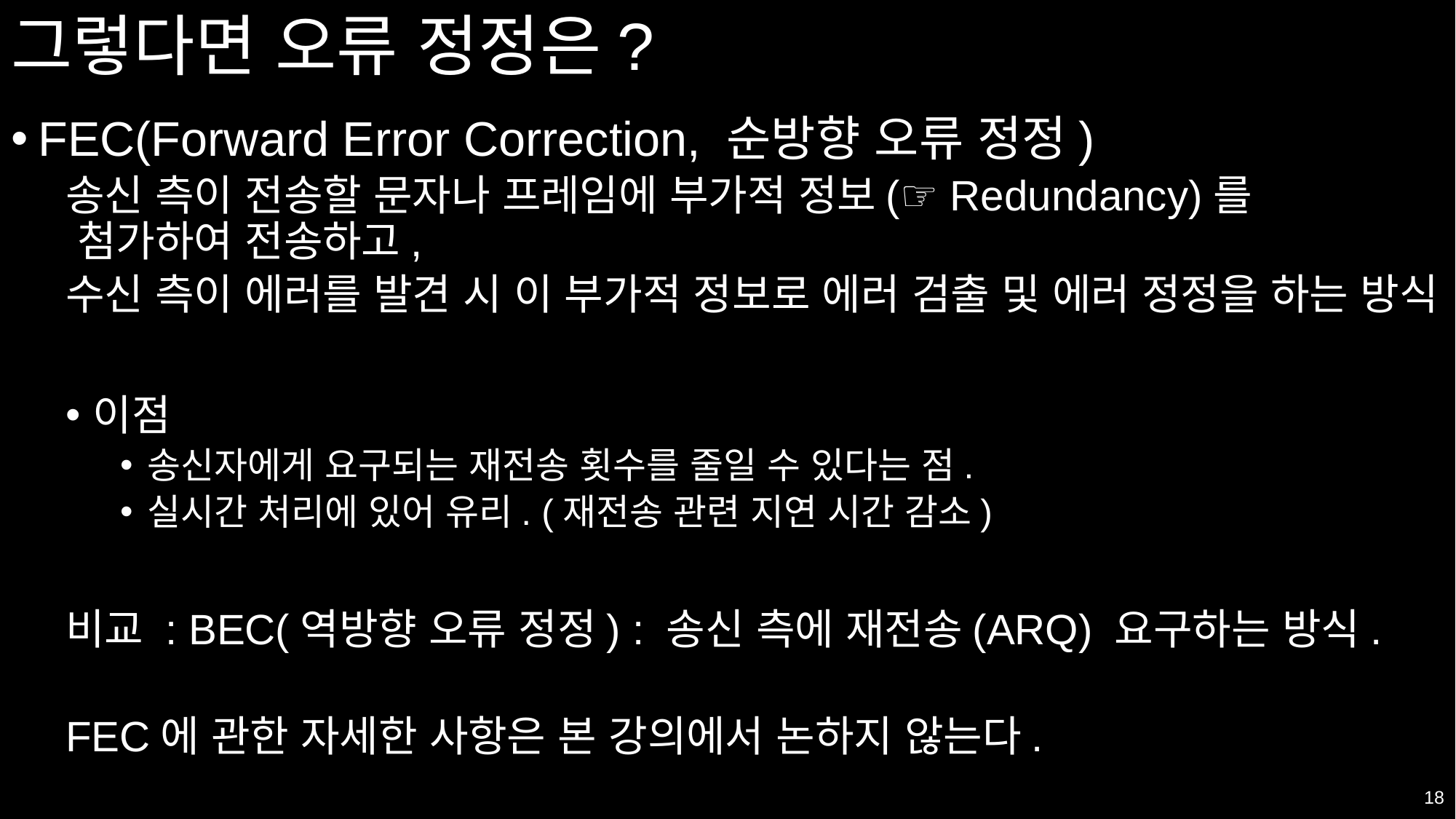

# 그렇다면 오류 정정은?
FEC(Forward Error Correction, 순방향 오류 정정)
송신 측이 전송할 문자나 프레임에 부가적 정보(☞ Redundancy)를 	                 첨가하여 전송하고,
수신 측이 에러를 발견 시 이 부가적 정보로 에러 검출 및 에러 정정을 하는 방식

이점
송신자에게 요구되는 재전송 횟수를 줄일 수 있다는 점.
실시간 처리에 있어 유리. (재전송 관련 지연 시간 감소)

비교 : BEC(역방향 오류 정정) : 송신 측에 재전송(ARQ) 요구하는 방식.

FEC에 관한 자세한 사항은 본 강의에서 논하지 않는다.

18